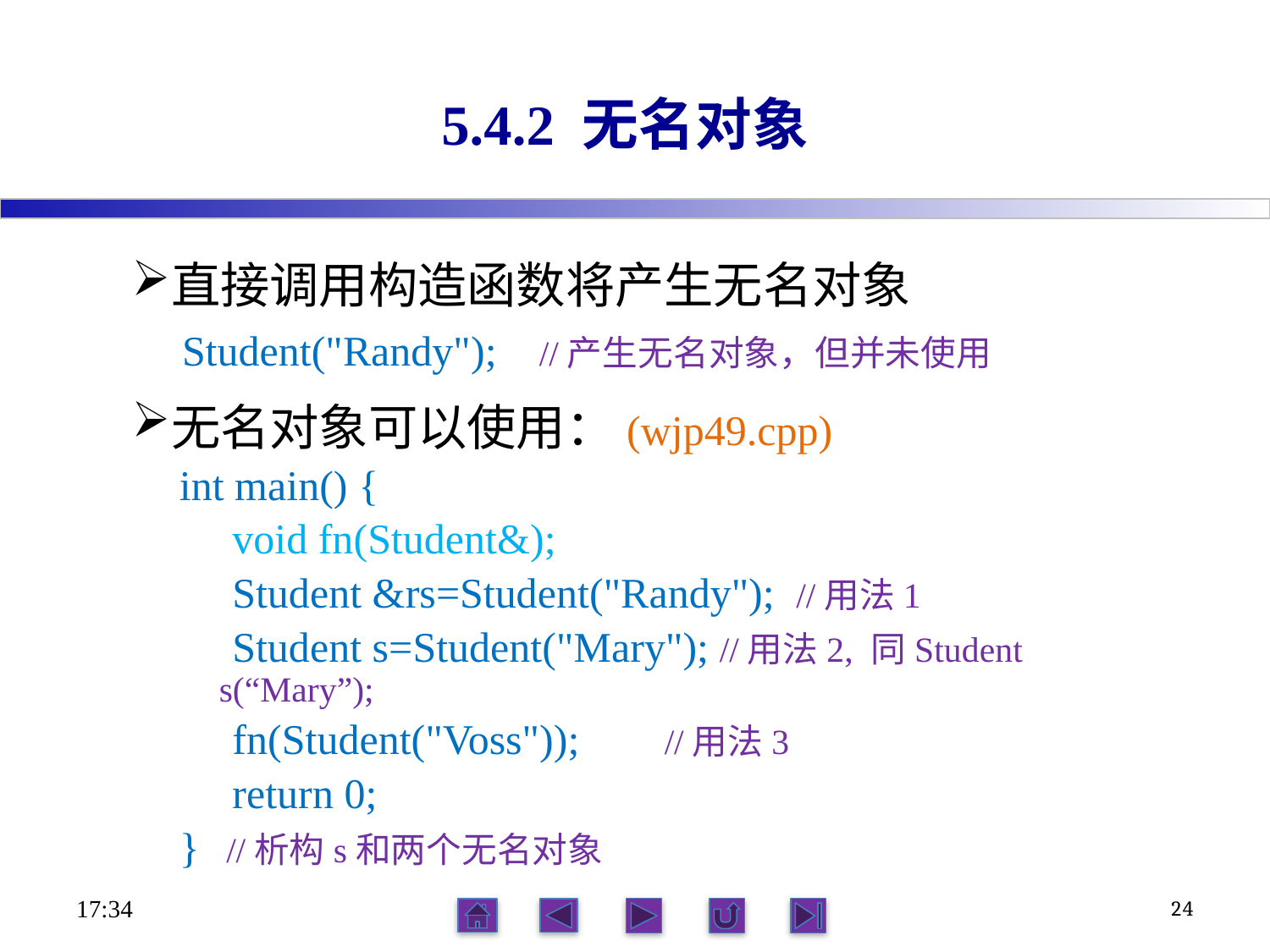

# 5.4.2 无名对象
直接调用构造函数将产生无名对象
Student("Randy");    //产生无名对象，但并未使用
无名对象可以使用：(wjp49.cpp)
int main() {
     void fn(Student&);
     Student &rs=Student("Randy");  //用法1
     Student s=Student("Mary"); //用法2, 同Student s(“Mary”);
     fn(Student("Voss"));        //用法3
     return 0;
}   //析构s和两个无名对象
17:34
24